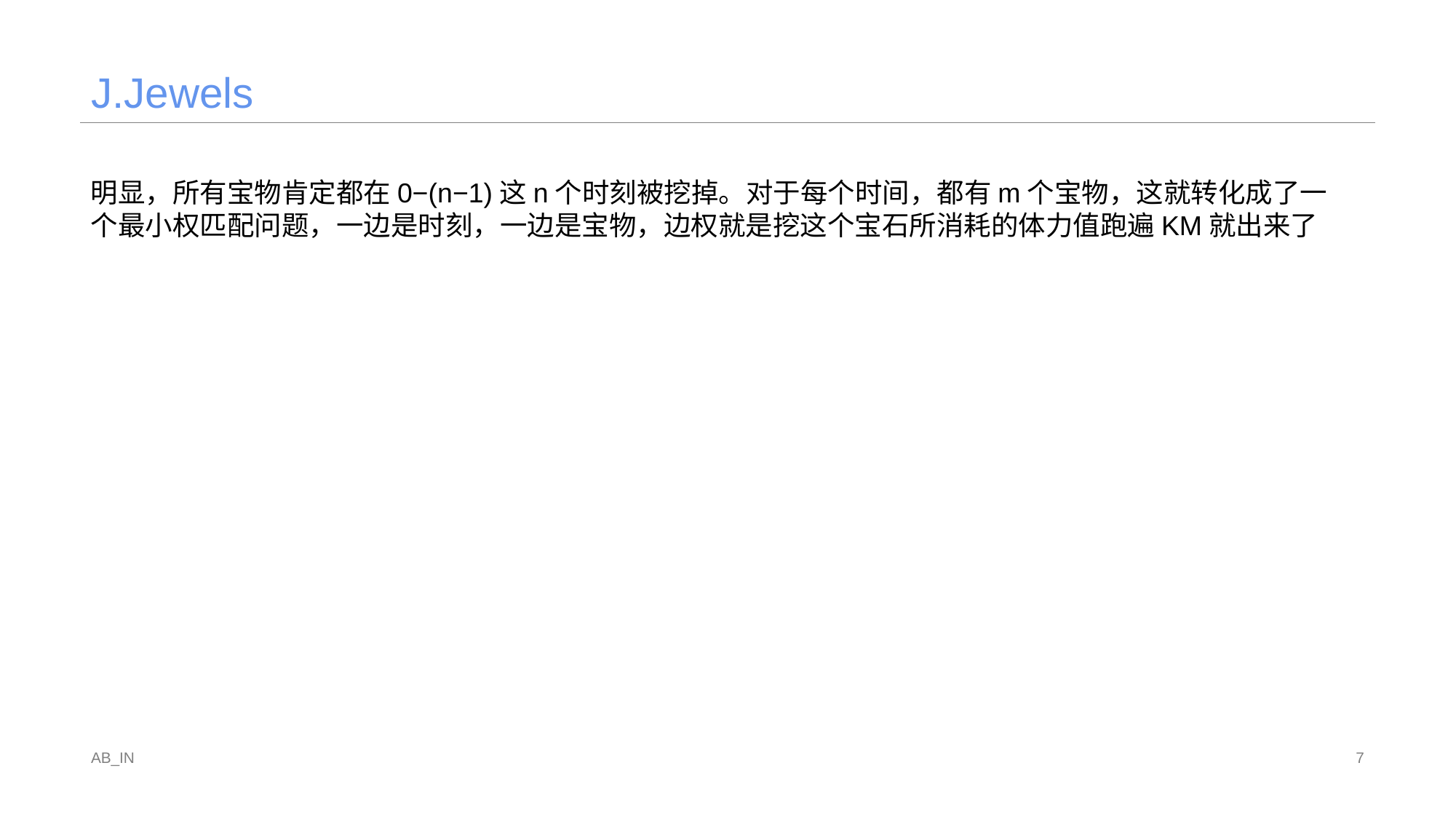

# J.Jewels
明显，所有宝物肯定都在0−(n−1)这n个时刻被挖掉。对于每个时间，都有m个宝物，这就转化成了一个最小权匹配问题，一边是时刻，一边是宝物，边权就是挖这个宝石所消耗的体力值跑遍KM就出来了
AB_IN
7